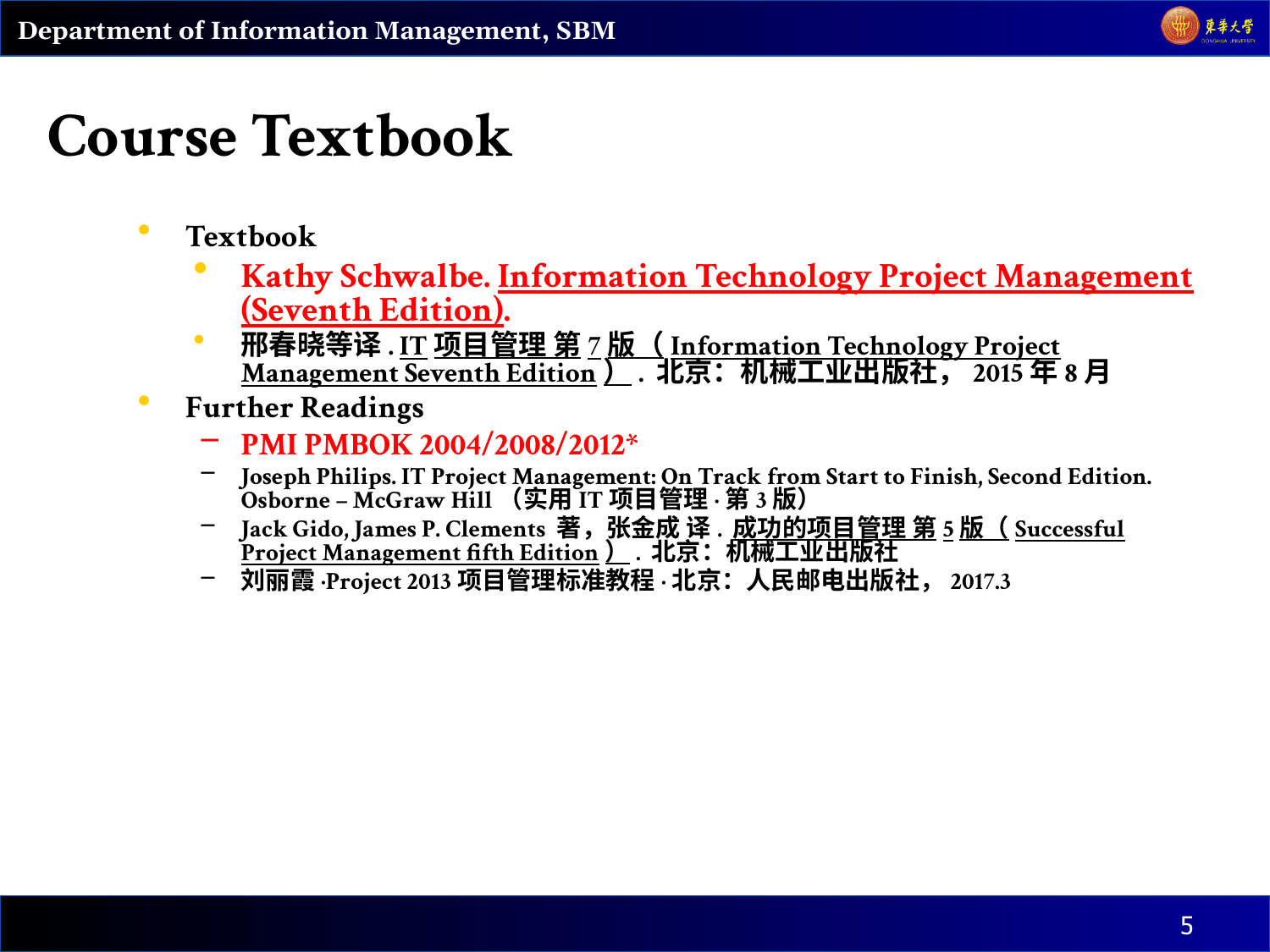

# Course Textbook
Textbook
Kathy Schwalbe. Information Technology Project Management (Seventh Edition).
邢春晓等译. IT项目管理 第7版（Information Technology Project Management Seventh Edition）. 北京：机械工业出版社，2015年8月
Further Readings
PMI PMBOK 2004/2008/2012*
Joseph Philips. IT Project Management: On Track from Start to Finish, Second Edition. Osborne – McGraw Hill（实用IT项目管理·第3版）
Jack Gido, James P. Clements 著，张金成 译. 成功的项目管理 第5版（Successful Project Management fifth Edition）. 北京：机械工业出版社
刘丽霞·Project 2013项目管理标准教程·北京：人民邮电出版社，2017.3
5